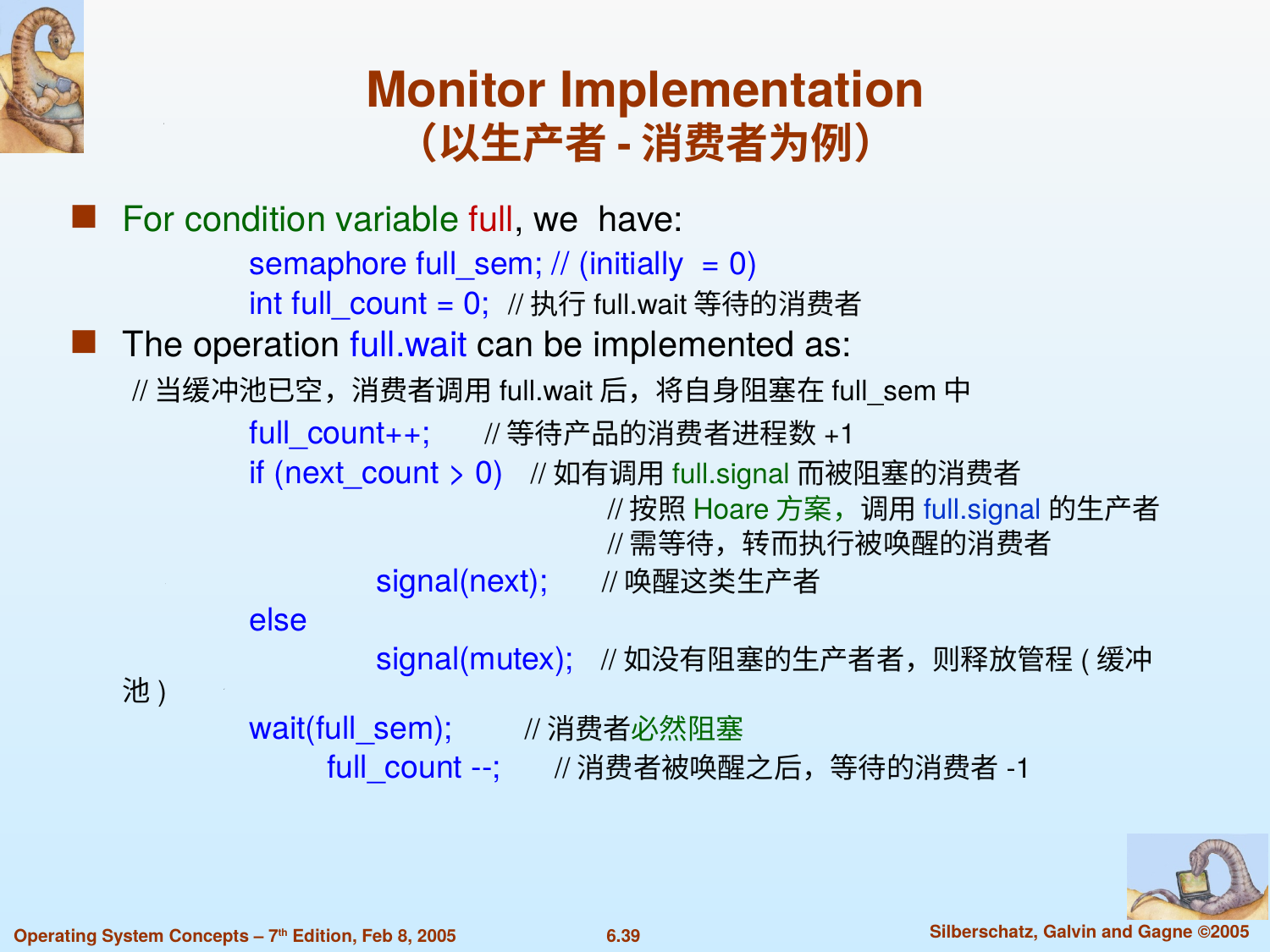

Monitor Implementation
（以生产者-消费者为例）
For condition variable full, we  have:
		semaphore full_sem; // (initially  = 0)
		int full_count = 0;  //执行full.wait等待的消费者
The operation full.wait can be implemented as:
	 //当缓冲池已空，消费者调用full.wait后，将自身阻塞在full_sem中
		full_count++;      //等待产品的消费者进程数+1
		if (next_count > 0)   //如有调用full.signal而被阻塞的消费者
                                                                    //按照Hoare方案，调用full.signal的生产者
                                                                    //需等待，转而执行被唤醒的消费者
      		signal(next);      //唤醒这类生产者
		else
			signal(mutex);   //如没有阻塞的生产者者，则释放管程(缓冲池)
		wait(full_sem);        //消费者必然阻塞
	                       full_count --;      //消费者被唤醒之后，等待的消费者-1